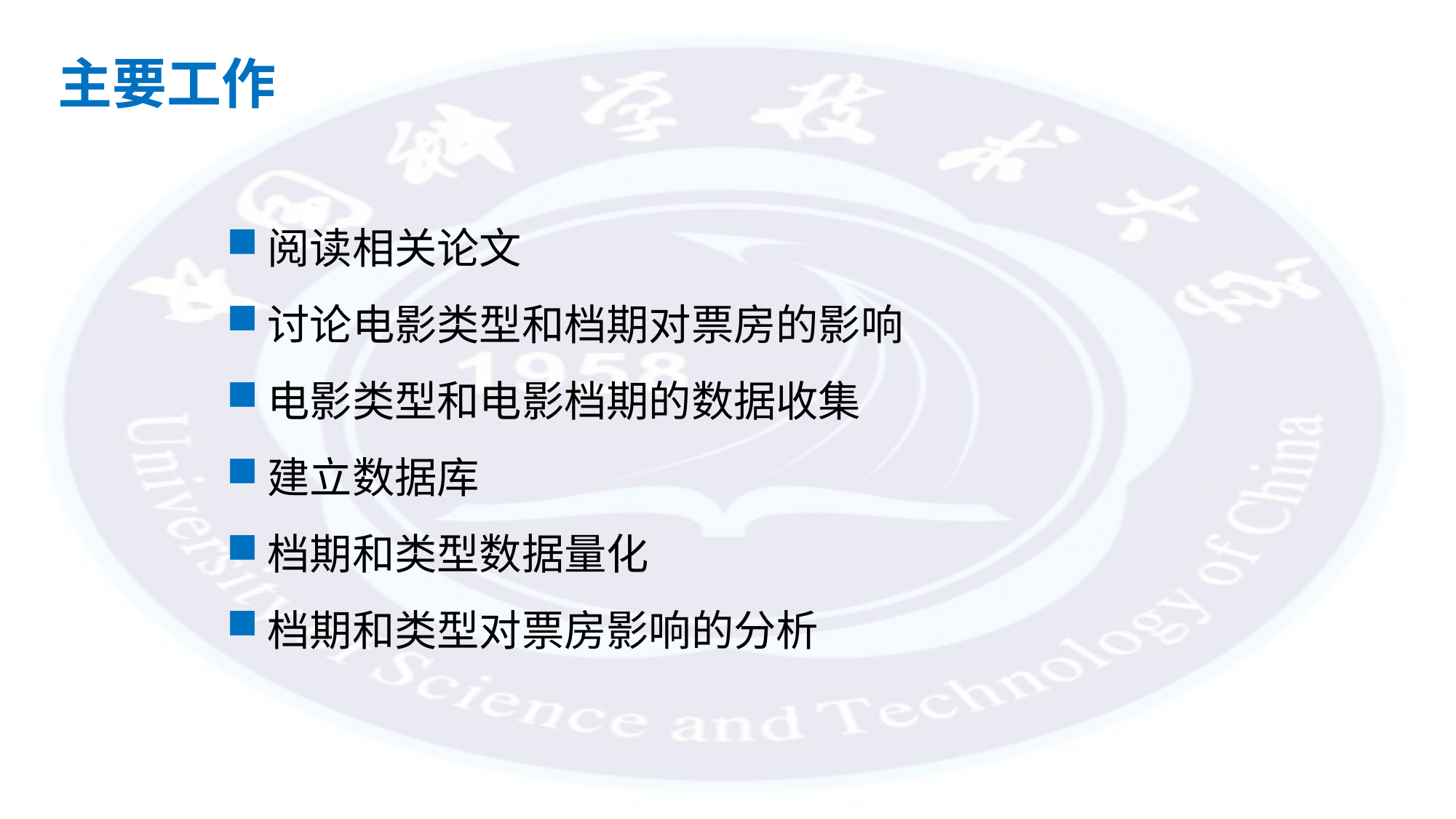

主要工作
阅读相关论文
讨论电影类型和档期对票房的影响
电影类型和电影档期的数据收集
建立数据库
档期和类型数据量化
档期和类型对票房影响的分析